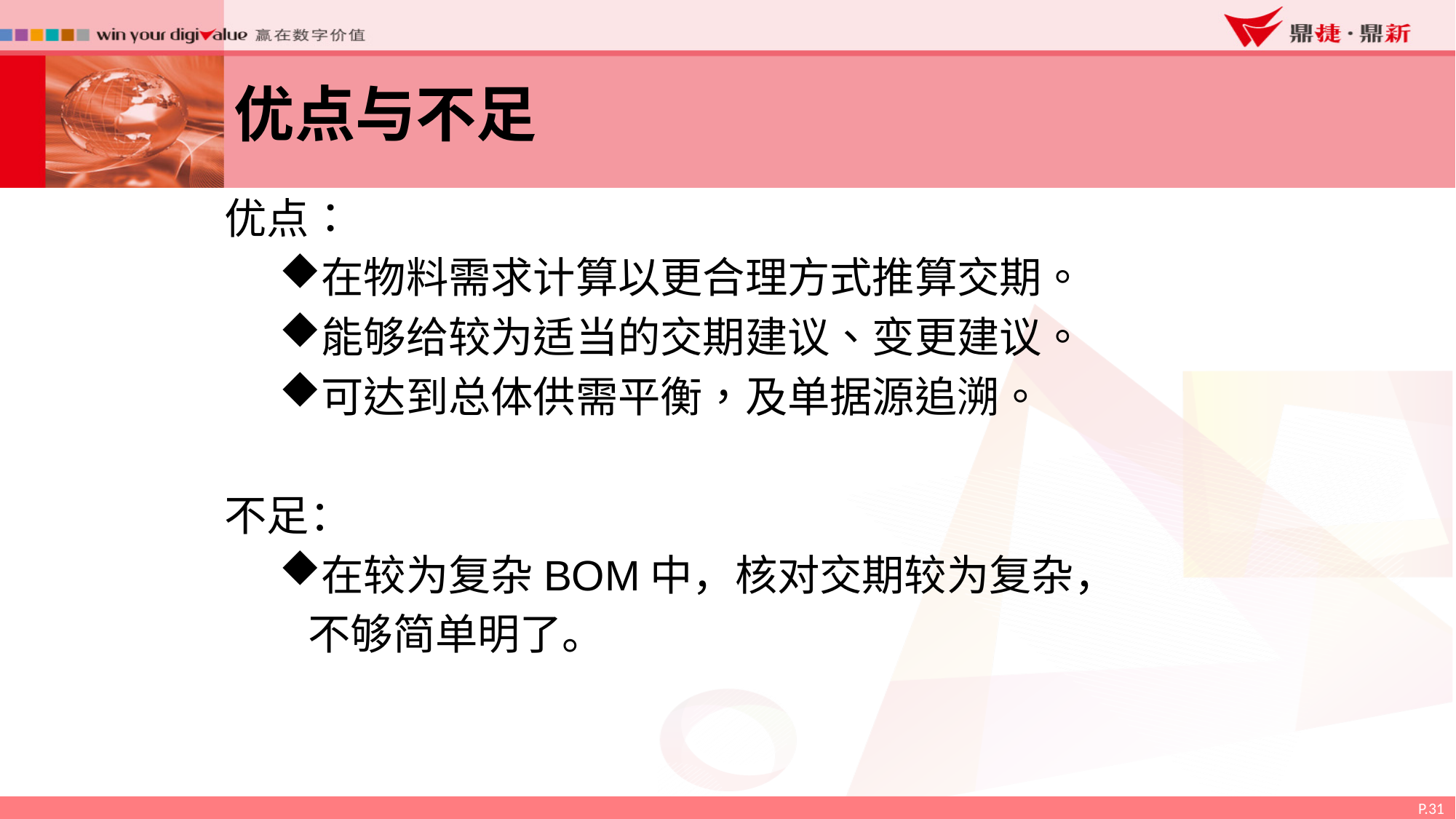

优点与不足
优点：
在物料需求计算以更合理方式推算交期。
能够给较为适当的交期建议、变更建议。
可达到总体供需平衡，及单据源追溯。

不足：
在较为复杂BOM中，核对交期较为复杂，
  不够简单明了。